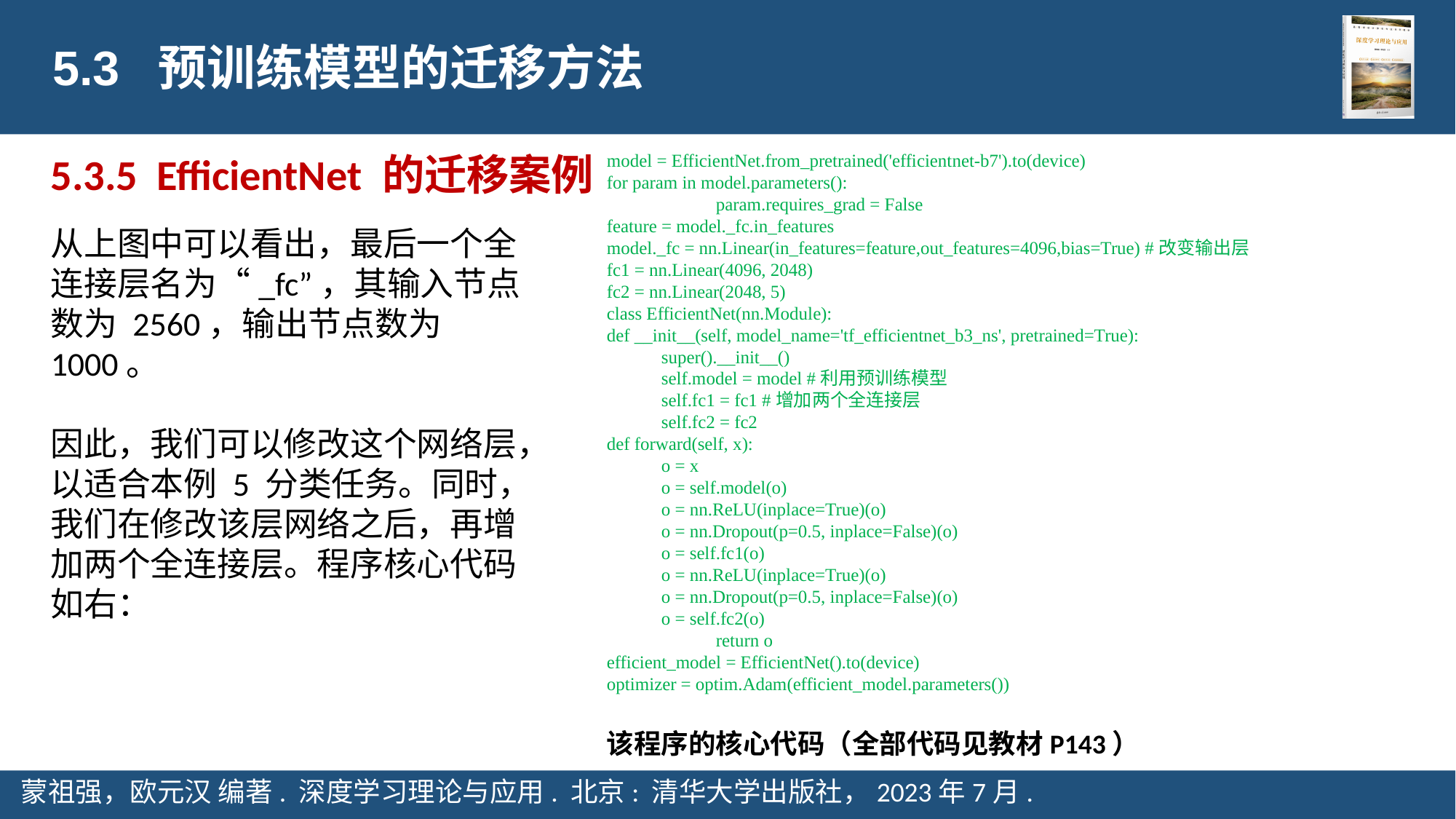

5.3  预训练模型的迁移方法

5.3.5  EfficientNet 的迁移案例
model = EfficientNet.from_pretrained('efficientnet-b7').to(device)
for param in model.parameters():
	param.requires_grad = False
feature = model._fc.in_features
model._fc = nn.Linear(in_features=feature,out_features=4096,bias=True) #改变输出层
fc1 = nn.Linear(4096, 2048)
fc2 = nn.Linear(2048, 5)
class EfficientNet(nn.Module):
def __init__(self, model_name='tf_efficientnet_b3_ns', pretrained=True):
super().__init__()
self.model = model #利用预训练模型
self.fc1 = fc1 #增加两个全连接层
self.fc2 = fc2
def forward(self, x):
o = x
o = self.model(o)
o = nn.ReLU(inplace=True)(o)
o = nn.Dropout(p=0.5, inplace=False)(o)
o = self.fc1(o)
o = nn.ReLU(inplace=True)(o)
o = nn.Dropout(p=0.5, inplace=False)(o)
o = self.fc2(o)
	return o
efficient_model = EfficientNet().to(device)
optimizer = optim.Adam(efficient_model.parameters())
从上图中可以看出，最后一个全连接层名为“_fc”，其输入节点数为 2560，输出节点数为 1000。

因此，我们可以修改这个网络层，以适合本例 5 分类任务。同时，我们在修改该层网络之后，再增加两个全连接层。程序核心代码如右：
该程序的核心代码（全部代码见教材P143）